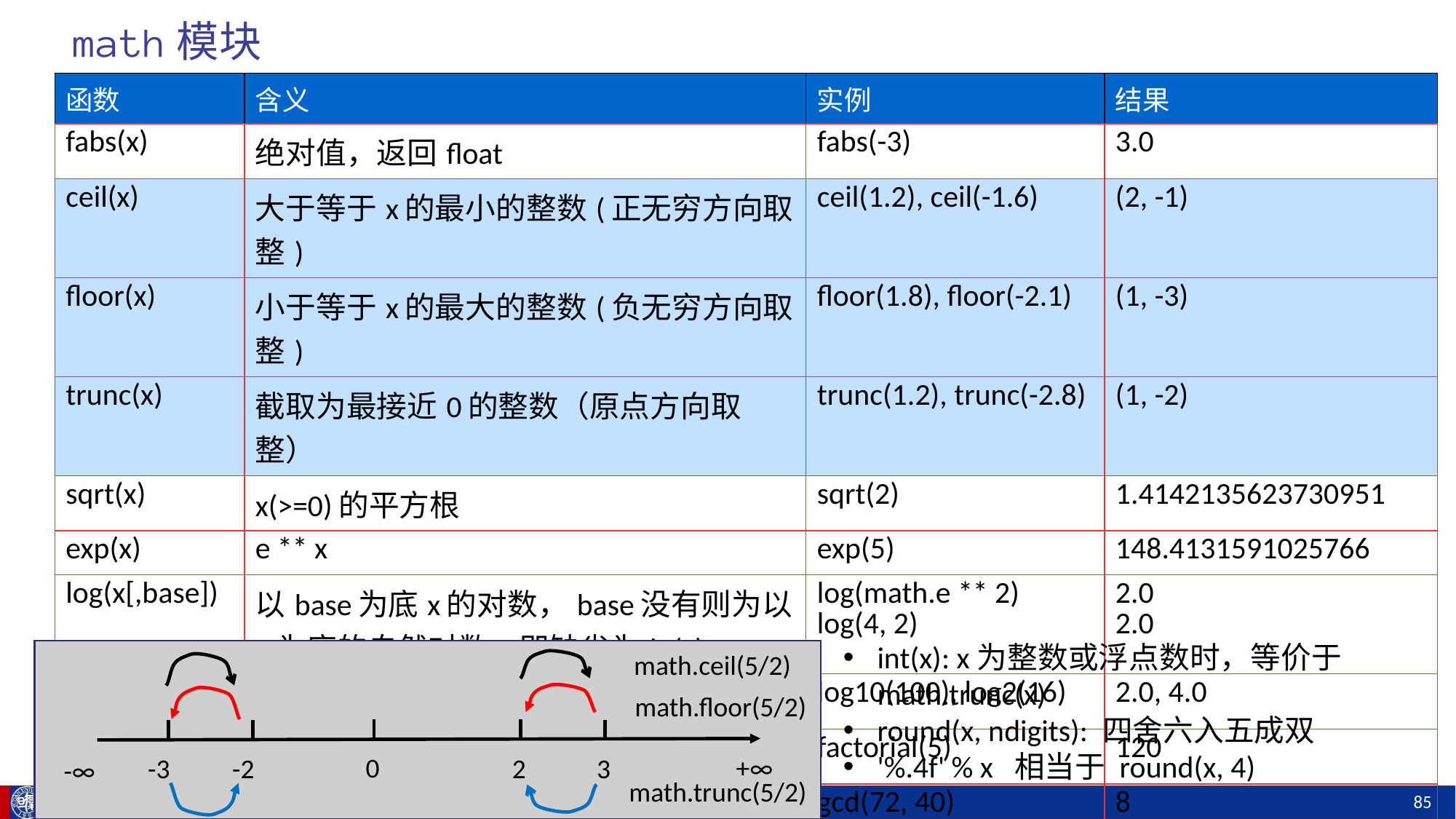

# math模块
| 函数 | 含义 | 实例 | 结果 |
| --- | --- | --- | --- |
| fabs(x) | 绝对值，返回float | fabs(-3) | 3.0 |
| ceil(x) | 大于等于x的最小的整数(正无穷方向取整) | ceil(1.2), ceil(-1.6) | (2, -1) |
| floor(x) | 小于等于x的最大的整数(负无穷方向取整) | floor(1.8), floor(-2.1) | (1, -3) |
| trunc(x) | 截取为最接近0的整数（原点方向取整） | trunc(1.2), trunc(-2.8) | (1, -2) |
| sqrt(x) | x(>=0)的平方根 | sqrt(2) | 1.4142135623730951 |
| exp(x) | e \*\* x | exp(5) | 148.4131591025766 |
| log(x[,base]) | 以base为底x的对数，base没有则为以e为底的自然对数，即缺省为ln(x) | log(math.e \*\* 2) log(4, 2) | 2.0 2.0 |
| log10/log2(x) | 以10或2为底的对数 | log10(100), log2(16) | 2.0, 4.0 |
| factorial(x) | 整数x(>=0)的阶乘, x!，0!为1 | factorial(5) | 120 |
| gcd(x, y) | 整数x和y的最大公约数 | gcd(72, 40) | 8 |

int(x): x为整数或浮点数时，等价于math.trunc(x)
round(x, ndigits): 四舍六入五成双
'%.4f' % x  相当于 round(x, 4)

math.ceil(5/2)

math.floor(5/2)

0
+∞
2
3
-3
-2
-∞
math.trunc(5/2)